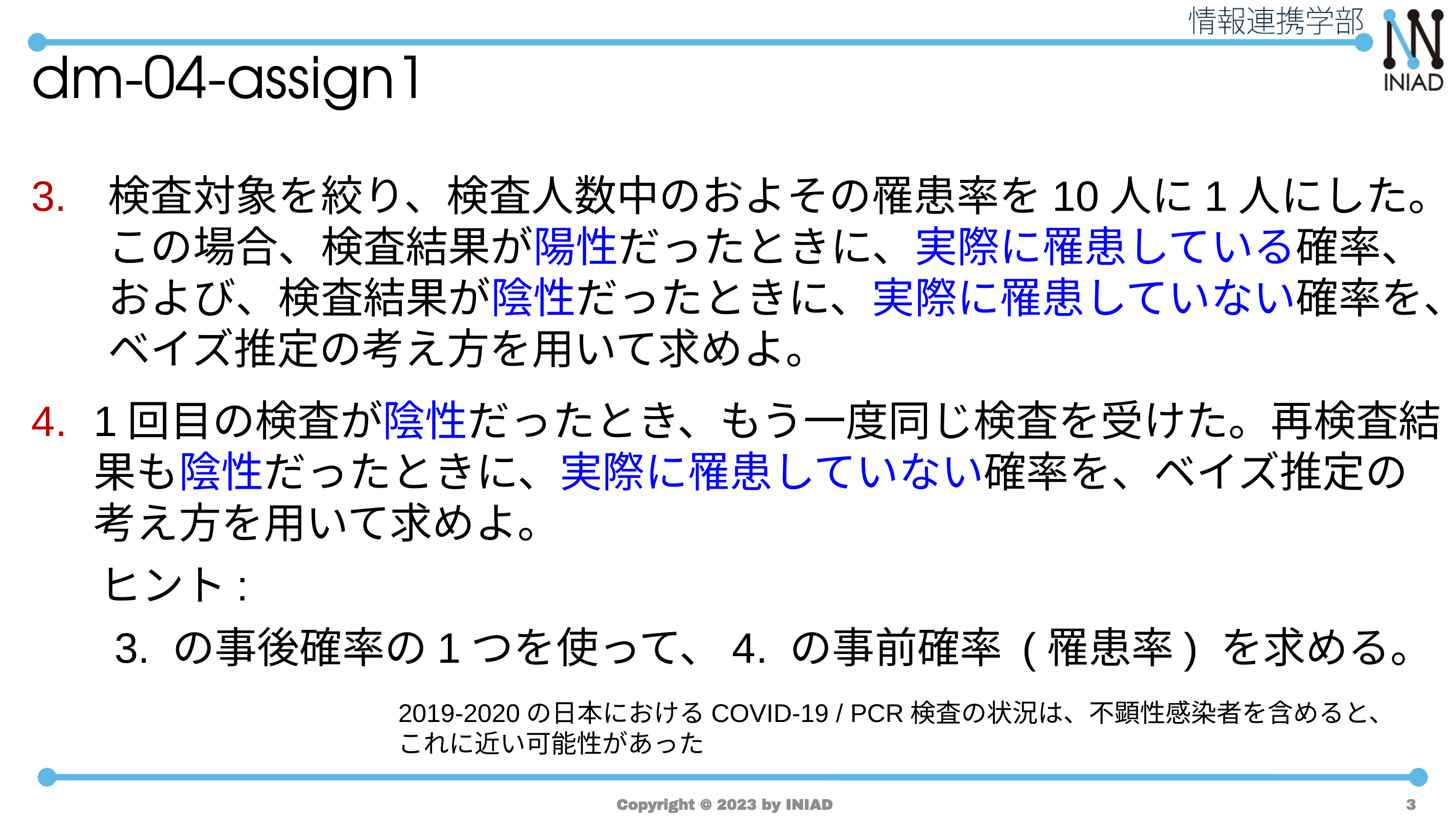

# dm-04-assign1
検査対象を絞り、検査人数中のおよその罹患率を10人に1人にした。この場合、検査結果が陽性だったときに、実際に罹患している確率、および、検査結果が陰性だったときに、実際に罹患していない確率を、ベイズ推定の考え方を用いて求めよ。
1回目の検査が陰性だったとき、もう一度同じ検査を受けた。再検査結果も陰性だったときに、実際に罹患していない確率を、ベイズ推定の考え方を用いて求めよ。
      ヒント:
       3. の事後確率の1つを使って、4. の事前確率 (罹患率) を求める。
2019-2020の日本におけるCOVID-19 / PCR検査の状況は、不顕性感染者を含めると、これに近い可能性があった
Copyright © 2023 by INIAD
3